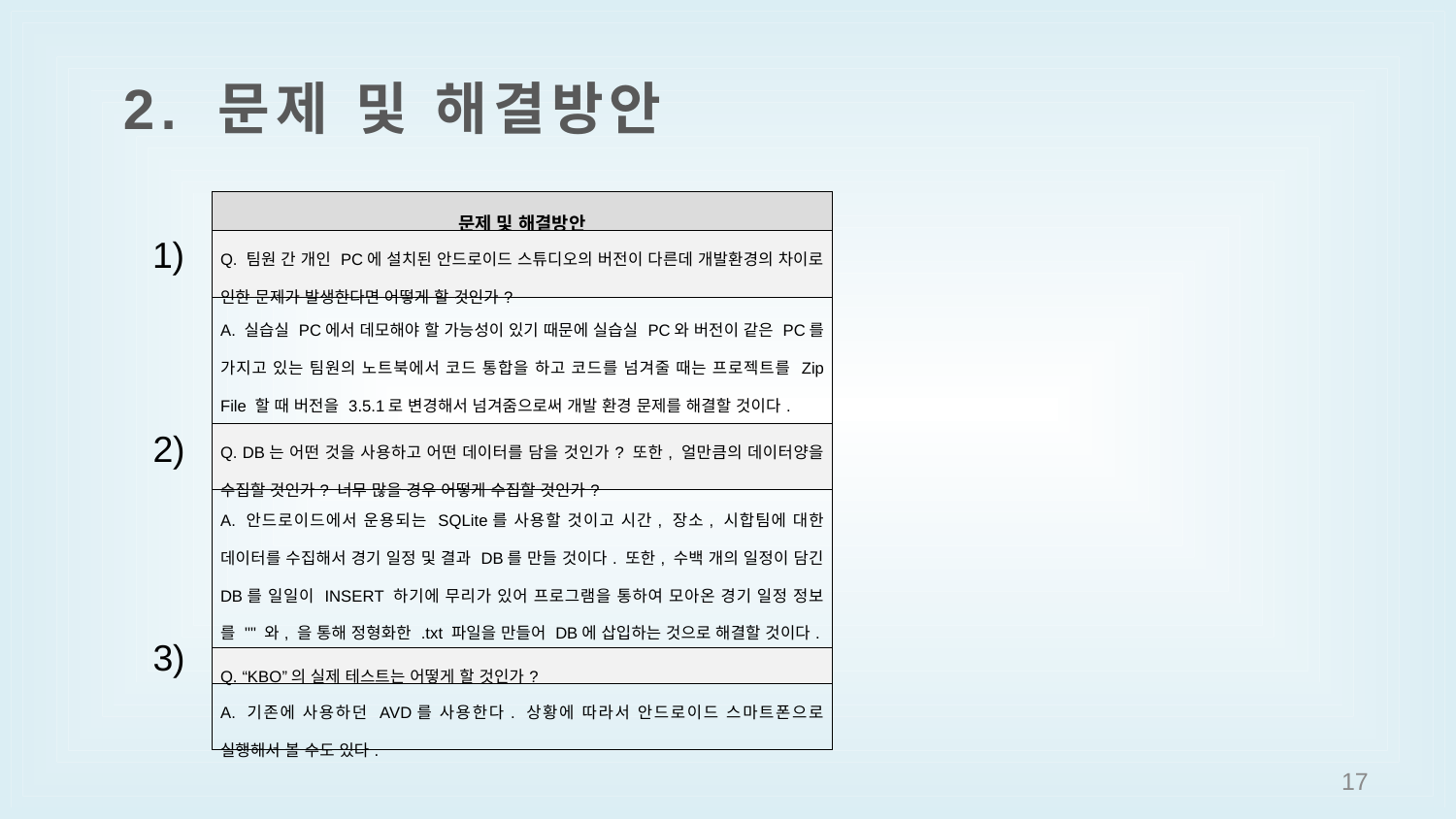

2. 문제 및 해결방안
| 문제 및 해결방안 |
| --- |
| Q. 팀원 간 개인 PC에 설치된 안드로이드 스튜디오의 버전이 다른데 개발환경의 차이로 인한 문제가 발생한다면 어떻게 할 것인가? |
| A. 실습실 PC에서 데모해야 할 가능성이 있기 때문에 실습실 PC와 버전이 같은 PC를 가지고 있는 팀원의 노트북에서 코드 통합을 하고 코드를 넘겨줄 때는 프로젝트를 Zip File 할 때 버전을 3.5.1로 변경해서 넘겨줌으로써 개발 환경 문제를 해결할 것이다. |
| Q. DB는 어떤 것을 사용하고 어떤 데이터를 담을 것인가? 또한, 얼만큼의 데이터양을 수집할 것인가? 너무 많을 경우 어떻게 수집할 것인가? |
| A. 안드로이드에서 운용되는 SQLite를 사용할 것이고 시간, 장소, 시합팀에 대한 데이터를 수집해서 경기 일정 및 결과 DB를 만들 것이다. 또한, 수백 개의 일정이 담긴 DB를 일일이 INSERT 하기에 무리가 있어 프로그램을 통하여 모아온 경기 일정 정보를 "" 와, 을 통해 정형화한 .txt 파일을 만들어 DB에 삽입하는 것으로 해결할 것이다. |
| Q. “KBO”의 실제 테스트는 어떻게 할 것인가? |
| A. 기존에 사용하던 AVD를 사용한다. 상황에 따라서 안드로이드 스마트폰으로 실행해서 볼 수도 있다. |

1)
2)
3)
17